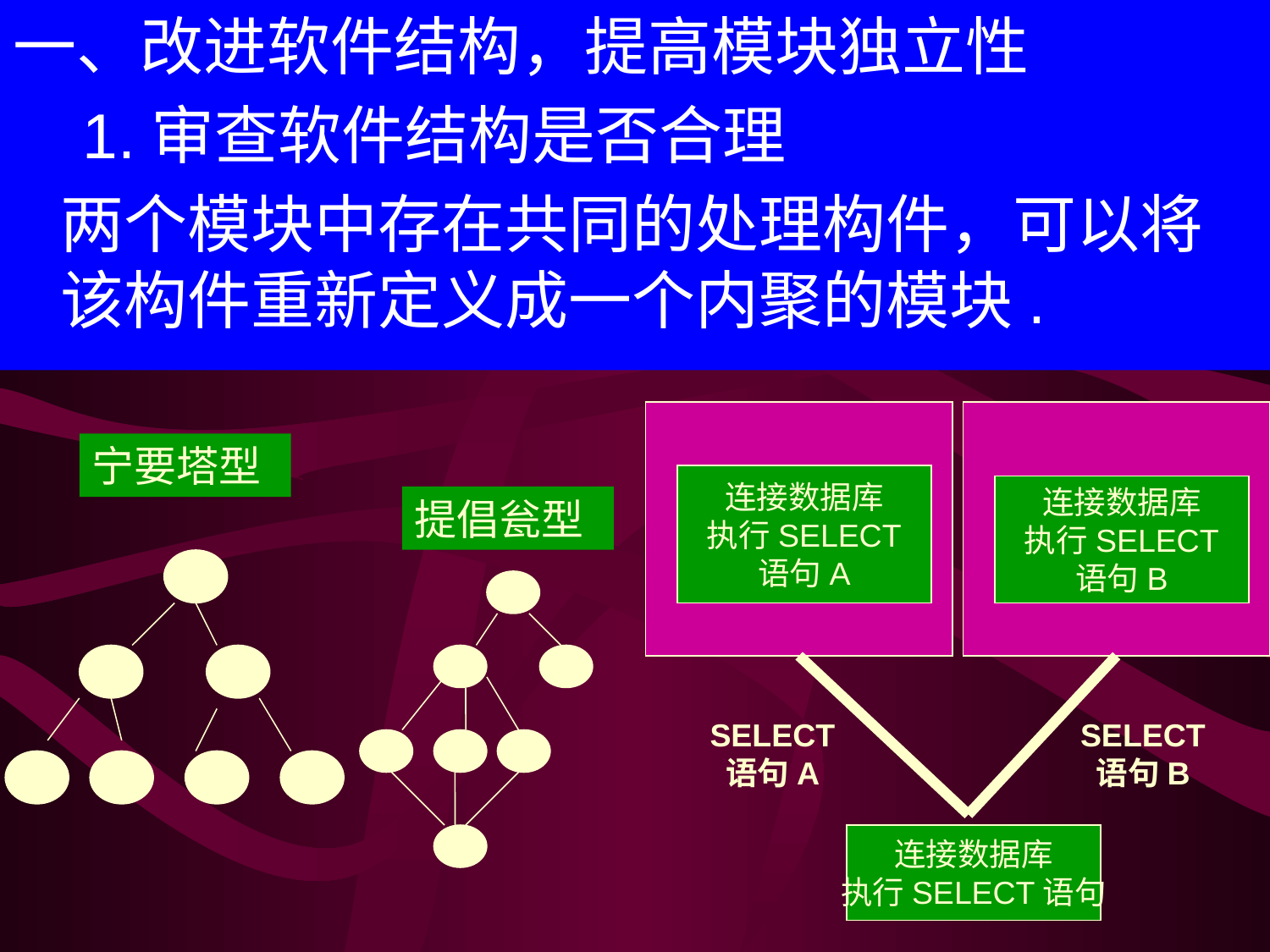

一、改进软件结构，提高模块独立性
    1.审查软件结构是否合理
	两个模块中存在共同的处理构件，可以将该构件重新定义成一个内聚的模块.

宁要塔型

连接数据库
执行SELECT
语句A
连接数据库
执行SELECT
语句B
提倡瓮型

SELECT
语句A
SELECT
语句B
连接数据库
执行SELECT语句

48